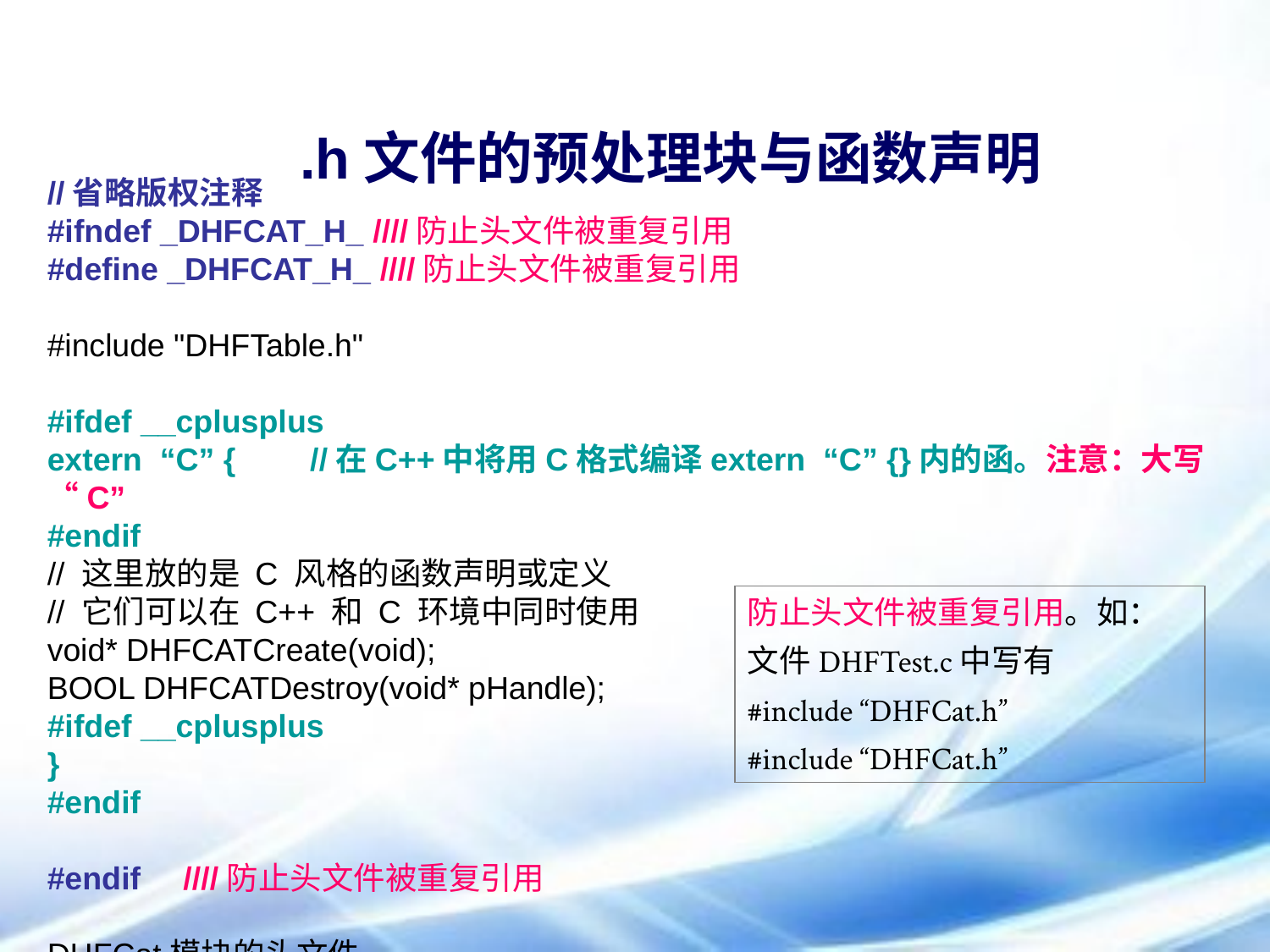

# .h文件的预处理块与函数声明
//省略版权注释
#ifndef _DHFCAT_H_ ////防止头文件被重复引用
#define _DHFCAT_H_ ////防止头文件被重复引用

#include "DHFTable.h"

#ifdef __cplusplus
extern  “C” {	 //在C++中将用C格式编译extern  “C” {}内的函。注意：大写“C”
#endif
// 这里放的是 C 风格的函数声明或定义
// 它们可以在 C++ 和 C 环境中同时使用
void* DHFCATCreate(void);
BOOL DHFCATDestroy(void* pHandle);
#ifdef __cplusplus
}
#endif

#endif	 ////防止头文件被重复引用

DHFCat模块的头文件
防止头文件被重复引用。如：
文件DHFTest.c中写有
#include “DHFCat.h”
#include “DHFCat.h”